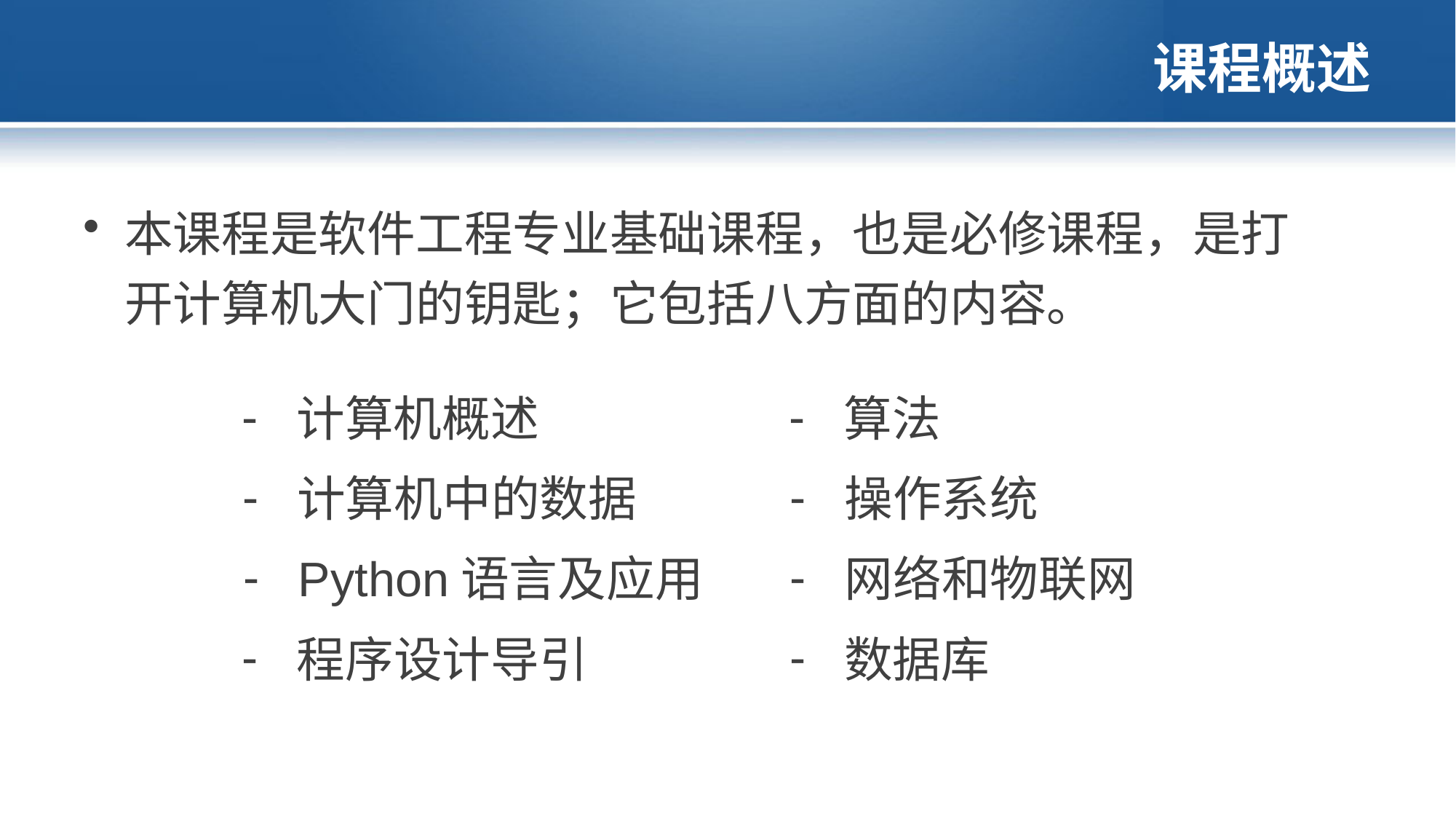

# 课程概述
本课程是软件工程专业基础课程，也是必修课程，是打开计算机大门的钥匙；它包括八方面的内容。
计算机概述
算法
计算机中的数据
操作系统
Python语言及应用
网络和物联网
程序设计导引
数据库